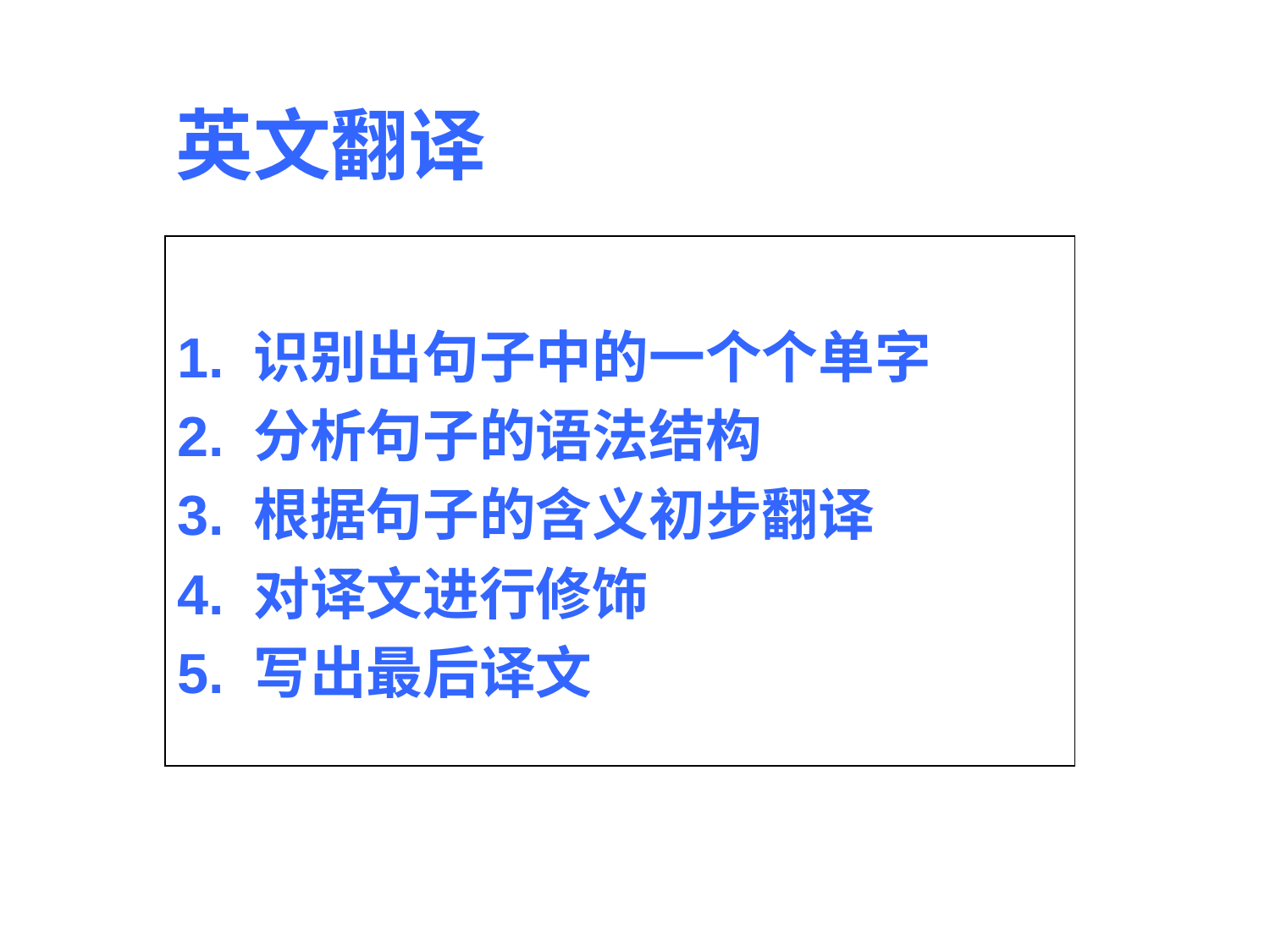

# 英文翻译

1. 识别出句子中的一个个单字
2. 分析句子的语法结构
3. 根据句子的含义初步翻译
4. 对译文进行修饰
5. 写出最后译文